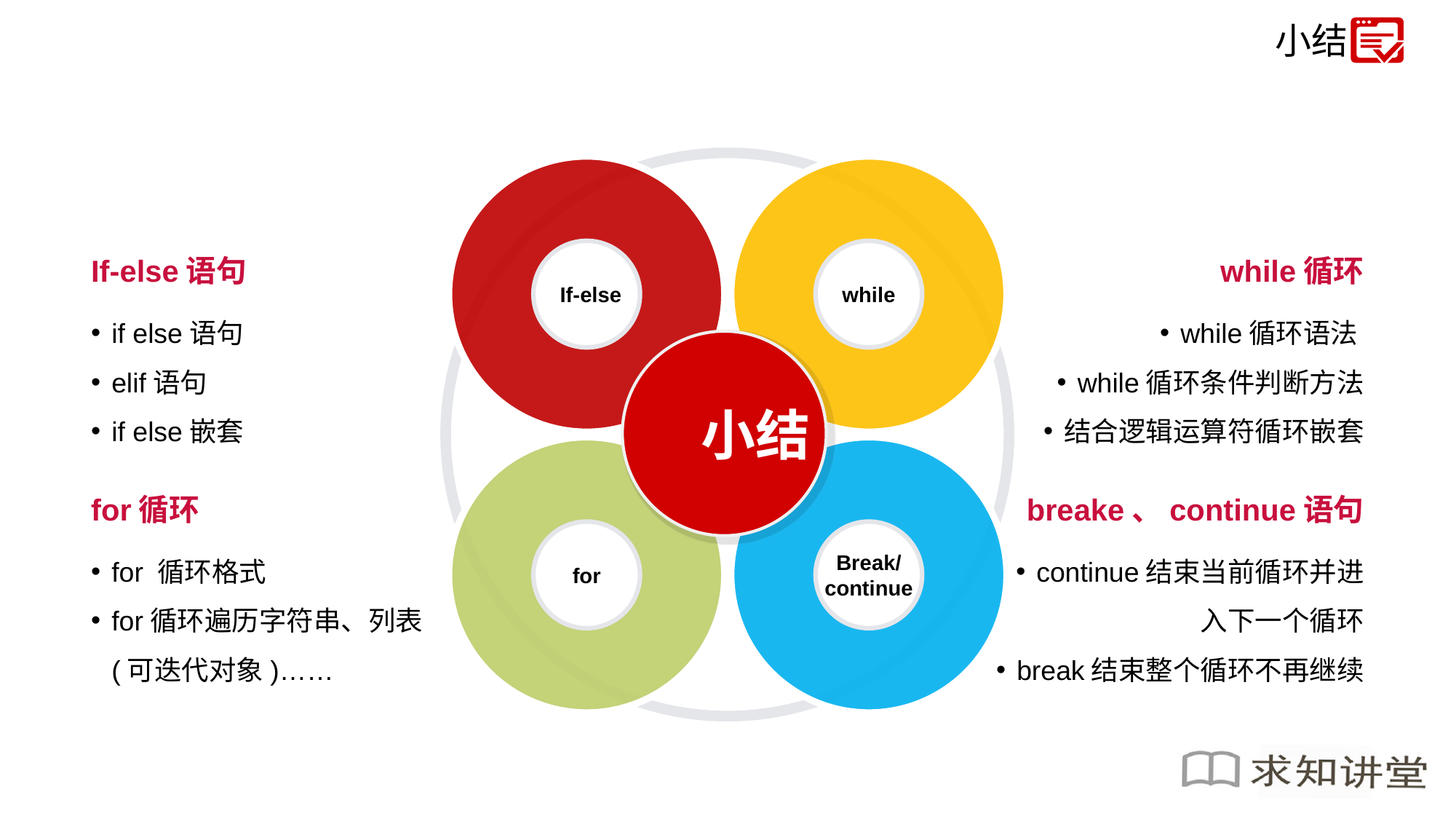

小结

If-else

while
If-else语句
while循环
if else语句
elif语句
if else嵌套
while循环语法
while循环条件判断方法
结合逻辑运算符循环嵌套
  小结

for

Break/
continue
for循环
breake、continue语句
for 循环格式
for循环遍历字符串、列表(可迭代对象)……
continue结束当前循环并进入下一个循环
break结束整个循环不再继续